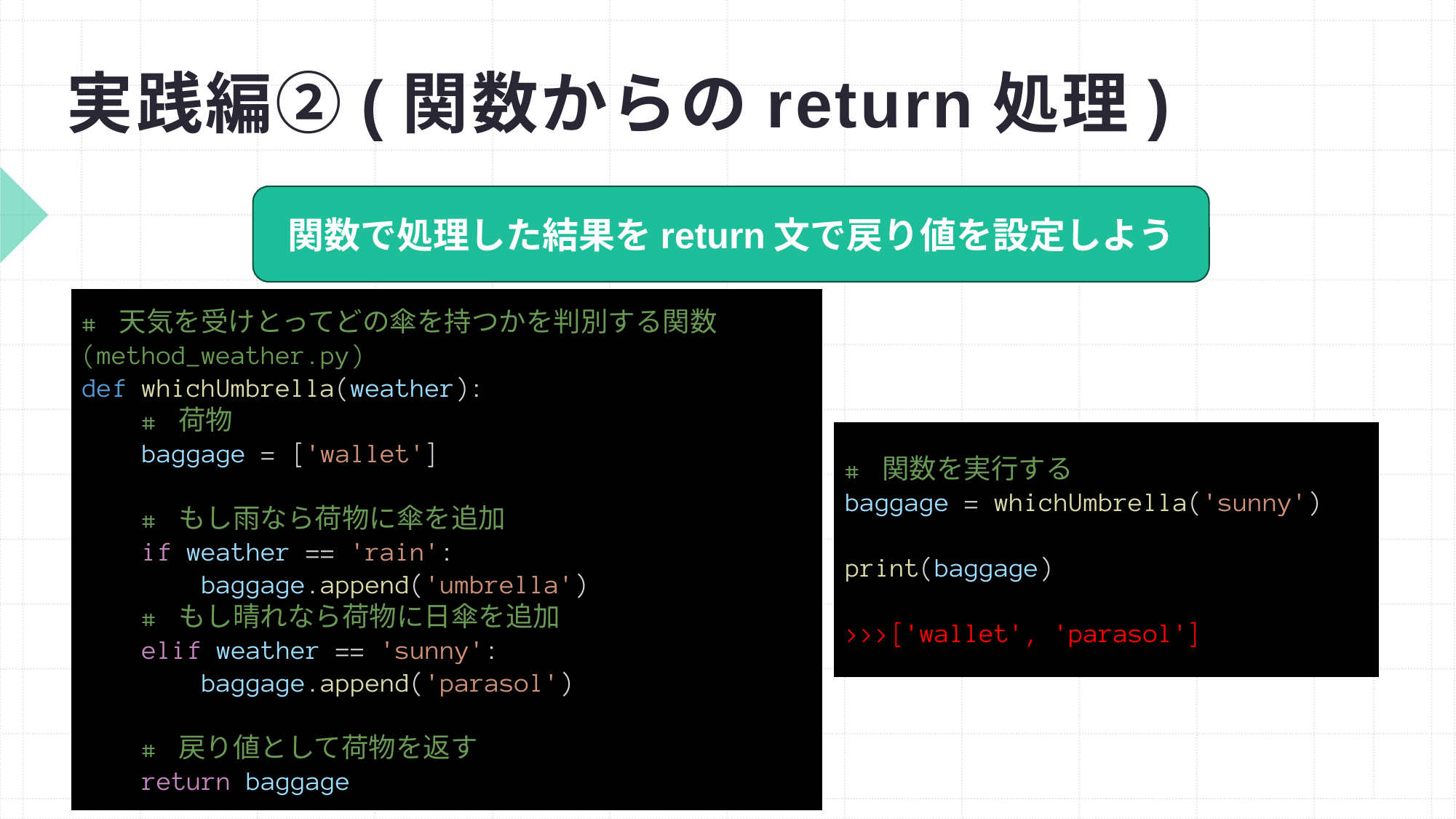

# 実践編②(関数からのreturn処理)
関数で処理した結果をreturn文で戻り値を設定しよう
# 天気を受けとってどの傘を持つかを判別する関数(method_weather.py)
def whichUmbrella(weather):
    # 荷物
    baggage = ['wallet']
    # もし雨なら荷物に傘を追加
    if weather == 'rain':
        baggage.append('umbrella')
    # もし晴れなら荷物に日傘を追加
    elif weather == 'sunny':
        baggage.append('parasol')
    # 戻り値として荷物を返す
    return baggage
# 関数を実行する
baggage = whichUmbrella('sunny')
print(baggage)

>>>['wallet', 'parasol']